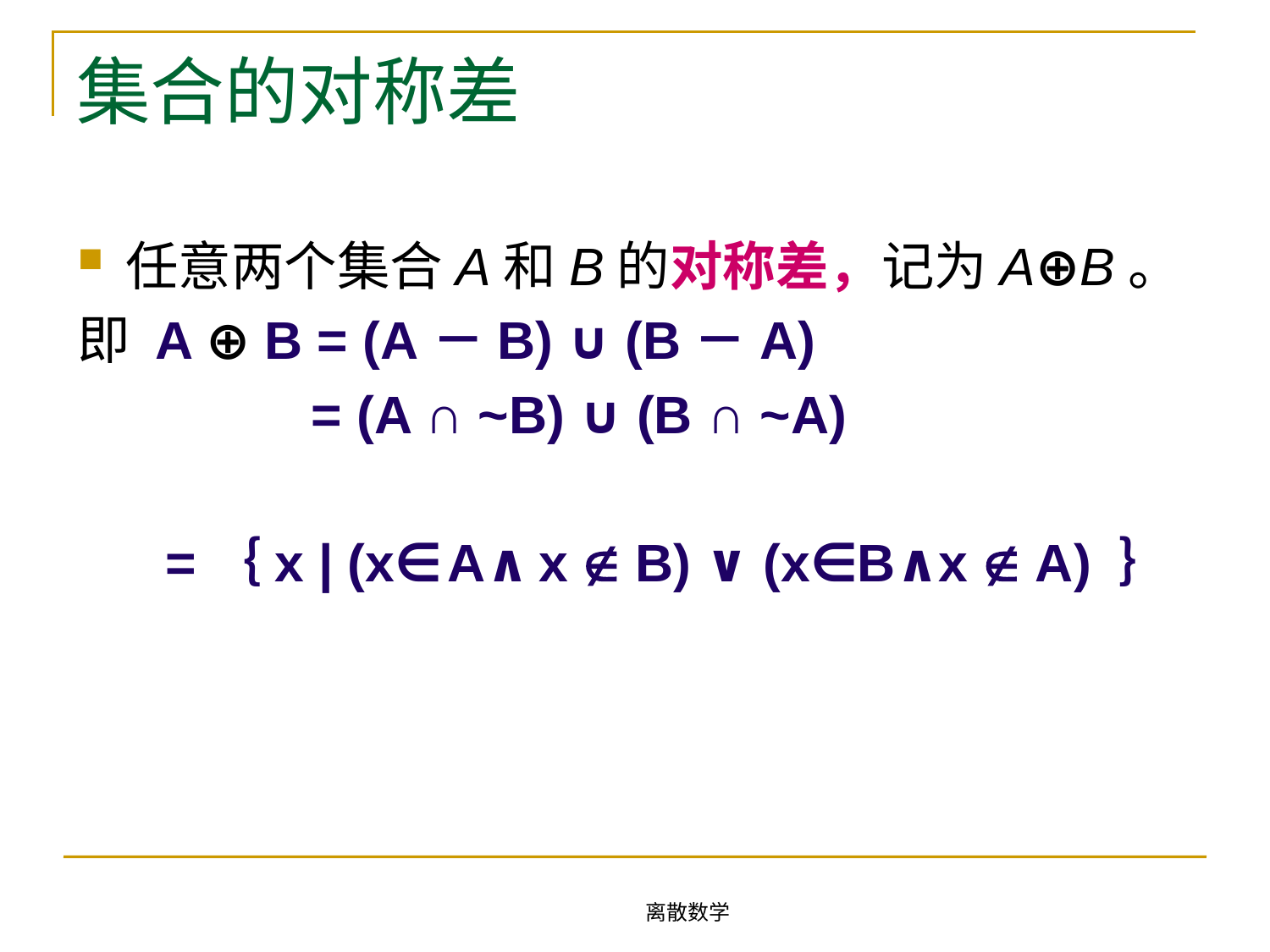

# 集合的对称差
任意两个集合A和B的对称差，记为A⊕B。
即 A ⊕ B = (A－B) ∪ (B－A)
                = (A ∩ ~B) ∪ (B ∩ ~A)

      =｛x | (x∈A∧x ∉ B) ∨ (x∈B∧x ∉ A) ｝

离散数学
25